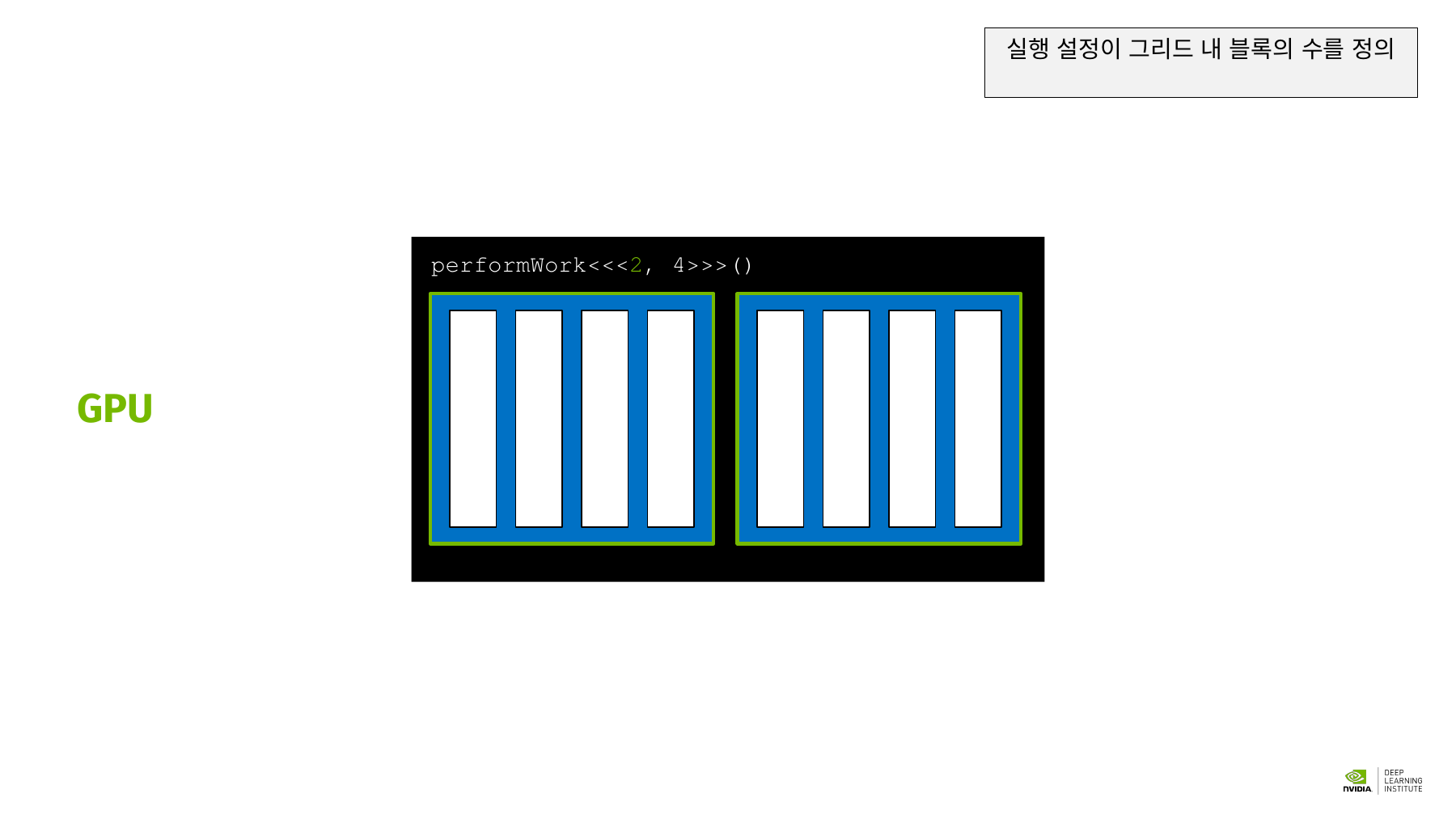

실행 설정이 그리드 내 블록의 수를 정의

performWork<<<2, 4>>>()

GPU